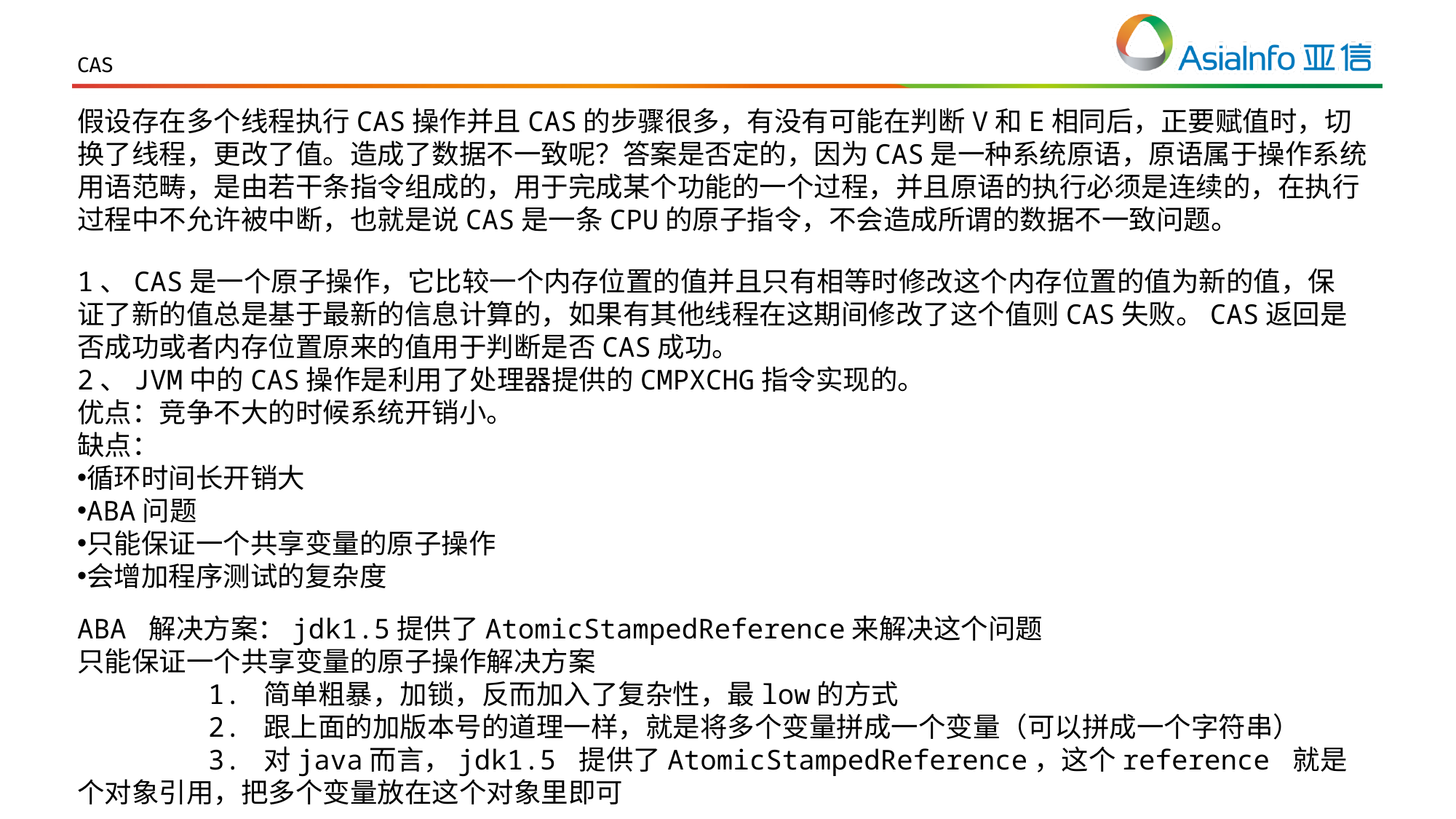

CAS
假设存在多个线程执行CAS操作并且CAS的步骤很多，有没有可能在判断V和E相同后，正要赋值时，切换了线程，更改了值。造成了数据不一致呢？答案是否定的，因为CAS是一种系统原语，原语属于操作系统用语范畴，是由若干条指令组成的，用于完成某个功能的一个过程，并且原语的执行必须是连续的，在执行过程中不允许被中断，也就是说CAS是一条CPU的原子指令，不会造成所谓的数据不一致问题。
1、CAS是一个原子操作，它比较一个内存位置的值并且只有相等时修改这个内存位置的值为新的值，保证了新的值总是基于最新的信息计算的，如果有其他线程在这期间修改了这个值则CAS失败。CAS返回是否成功或者内存位置原来的值用于判断是否CAS成功。
2、JVM中的CAS操作是利用了处理器提供的CMPXCHG指令实现的。
优点：竞争不大的时候系统开销小。
缺点：
循环时间长开销大
ABA问题
只能保证一个共享变量的原子操作
会增加程序测试的复杂度
ABA 解决方案：jdk1.5提供了AtomicStampedReference来解决这个问题
只能保证一个共享变量的原子操作解决方案
        1. 简单粗暴，加锁，反而加入了复杂性，最low的方式
        2. 跟上面的加版本号的道理一样，就是将多个变量拼成一个变量（可以拼成一个字符串）
        3. 对java而言，jdk1.5 提供了AtomicStampedReference，这个reference 就是个对象引用，把多个变量放在这个对象里即可